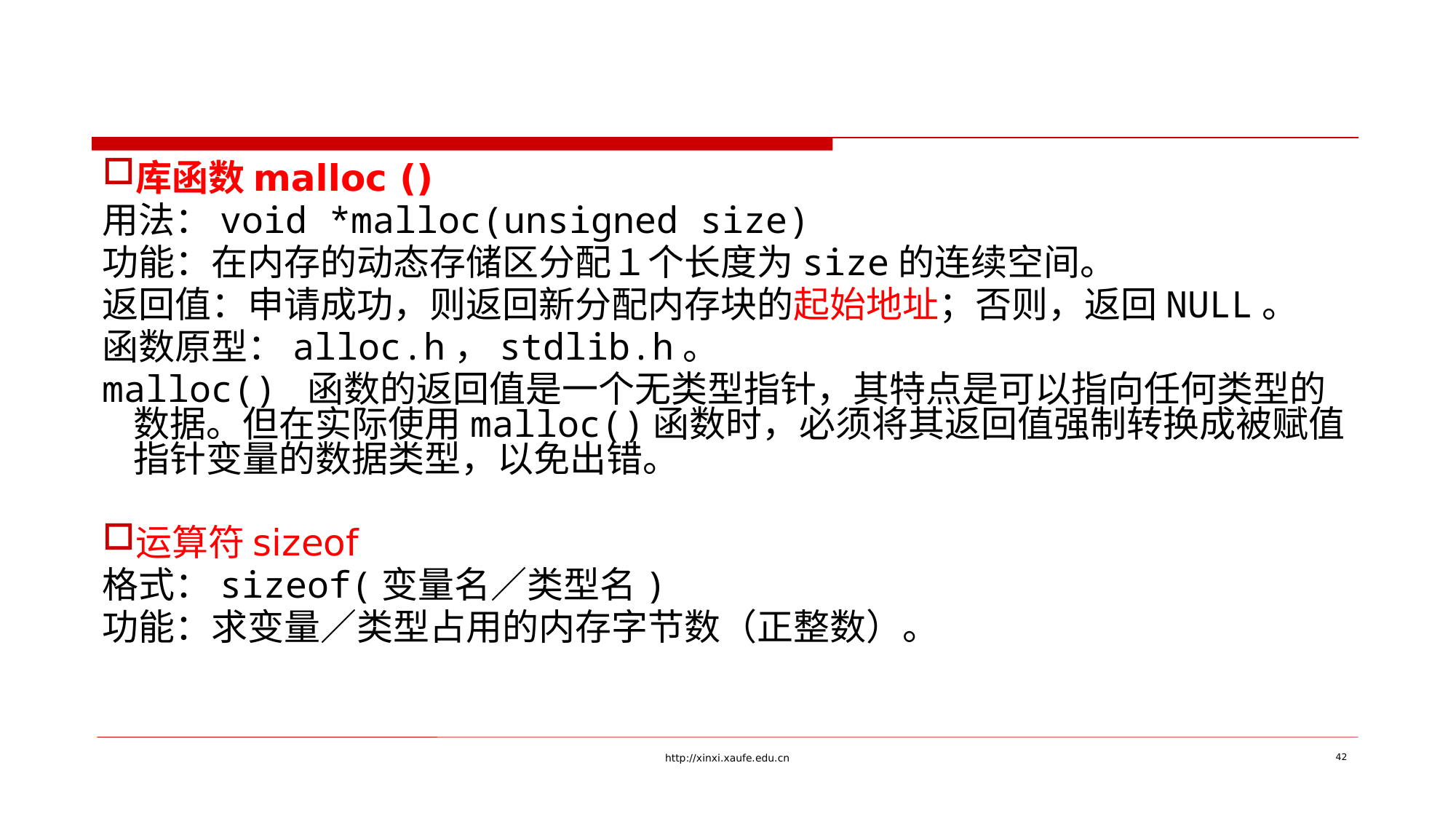

库函数malloc ()
用法：void *malloc(unsigned size)
功能：在内存的动态存储区分配１个长度为size的连续空间。
返回值：申请成功，则返回新分配内存块的起始地址；否则，返回NULL。
函数原型：alloc.h，stdlib.h。
malloc() 函数的返回值是一个无类型指针，其特点是可以指向任何类型的数据。但在实际使用malloc()函数时，必须将其返回值强制转换成被赋值指针变量的数据类型，以免出错。

运算符sizeof
格式：sizeof(变量名／类型名)
功能：求变量／类型占用的内存字节数（正整数）。
http://xinxi.xaufe.edu.cn
42